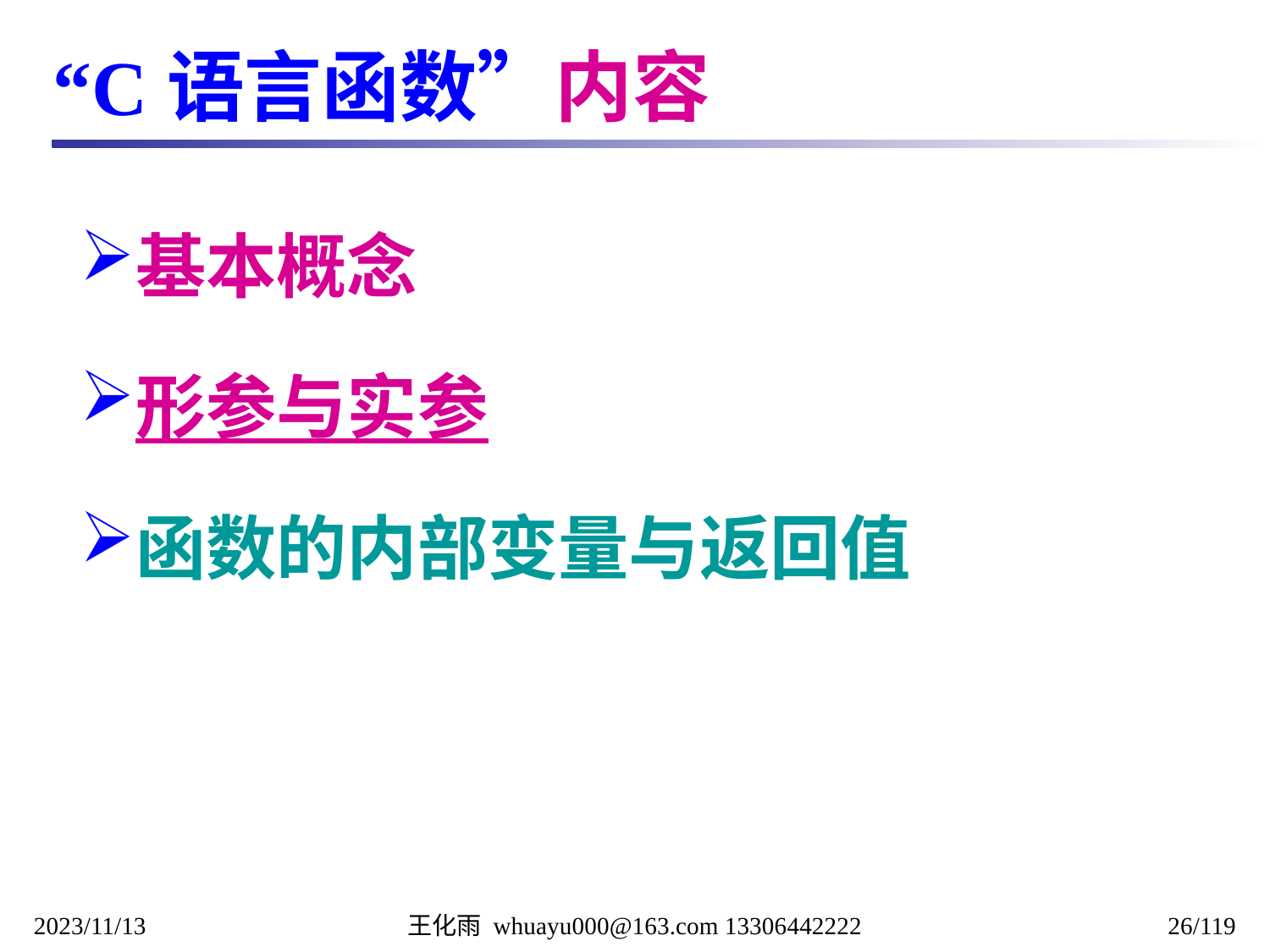

# “C语言函数”内容
基本概念
形参与实参
函数的内部变量与返回值
2023/11/13
26/119
王化雨 whuayu000@163.com 13306442222